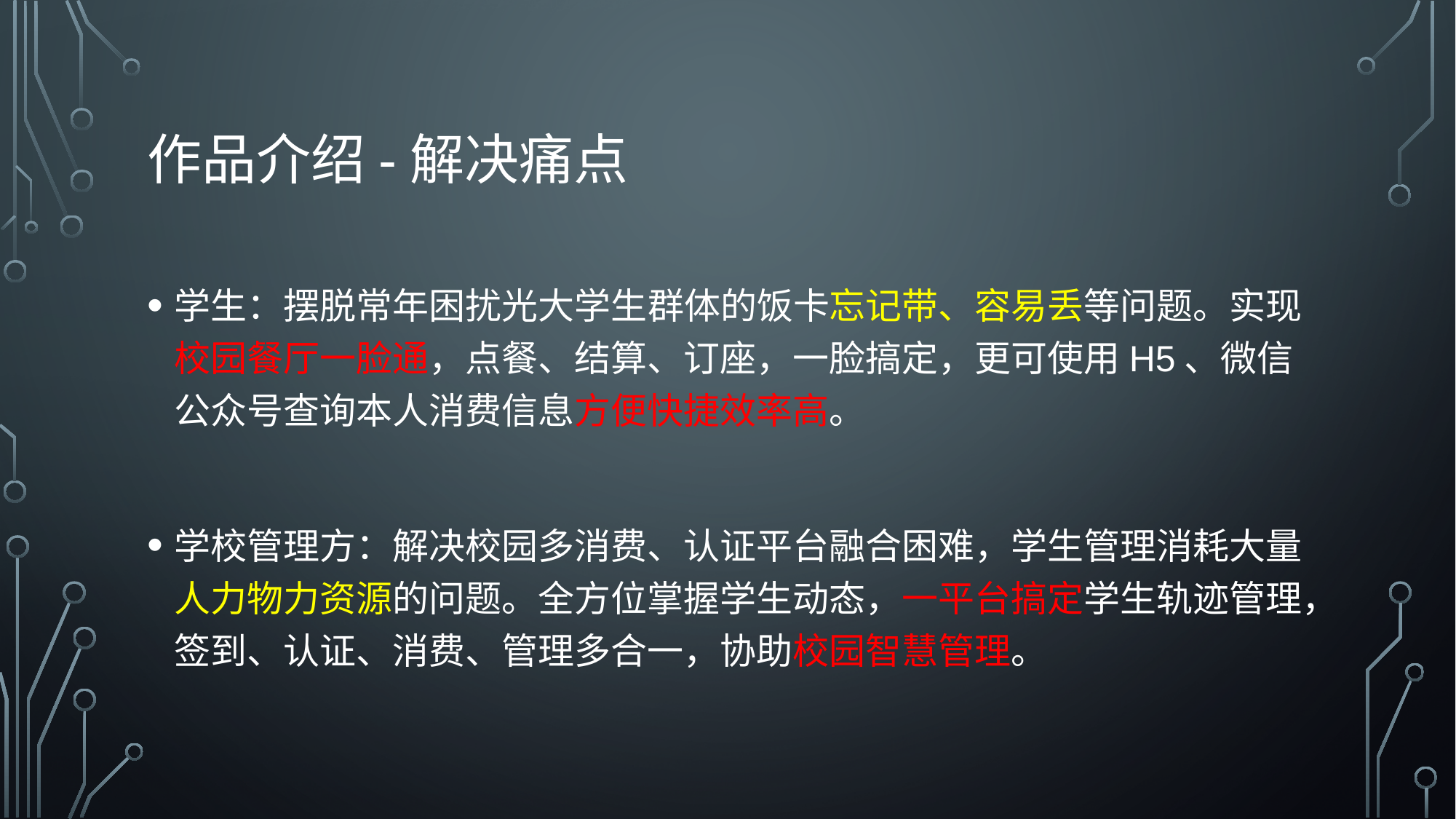

# 作品介绍-解决痛点
学生：摆脱常年困扰光大学生群体的饭卡忘记带、容易丢等问题。实现校园餐厅一脸通，点餐、结算、订座，一脸搞定，更可使用H5、微信公众号查询本人消费信息方便快捷效率高。

学校管理方：解决校园多消费、认证平台融合困难，学生管理消耗大量人力物力资源的问题。全方位掌握学生动态，一平台搞定学生轨迹管理，签到、认证、消费、管理多合一，协助校园智慧管理。